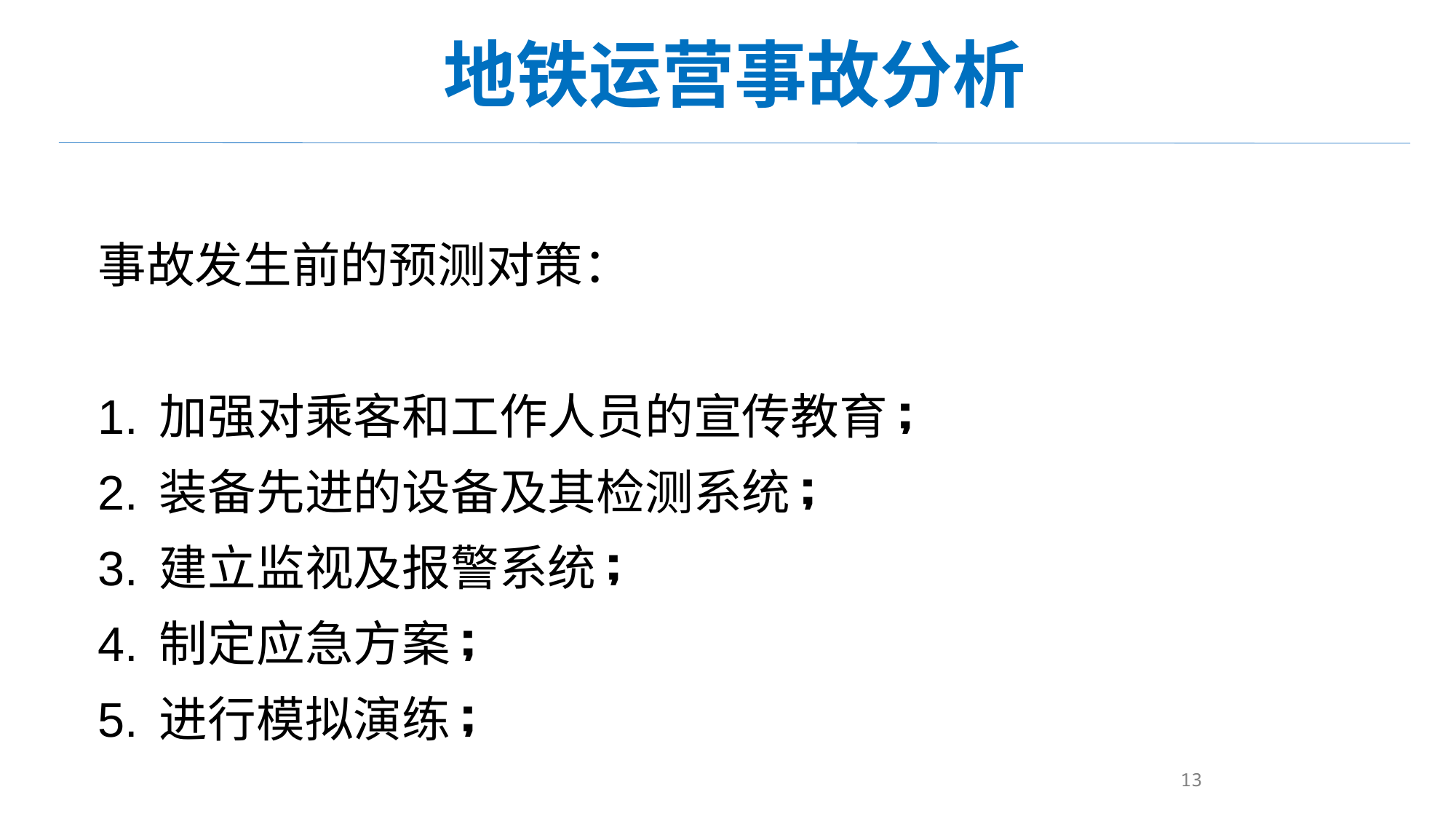

地铁运营事故分析
事故发生前的预测对策：

加强对乘客和工作人员的宣传教育;
装备先进的设备及其检测系统;
建立监视及报警系统;
制定应急方案;
进行模拟演练;

13